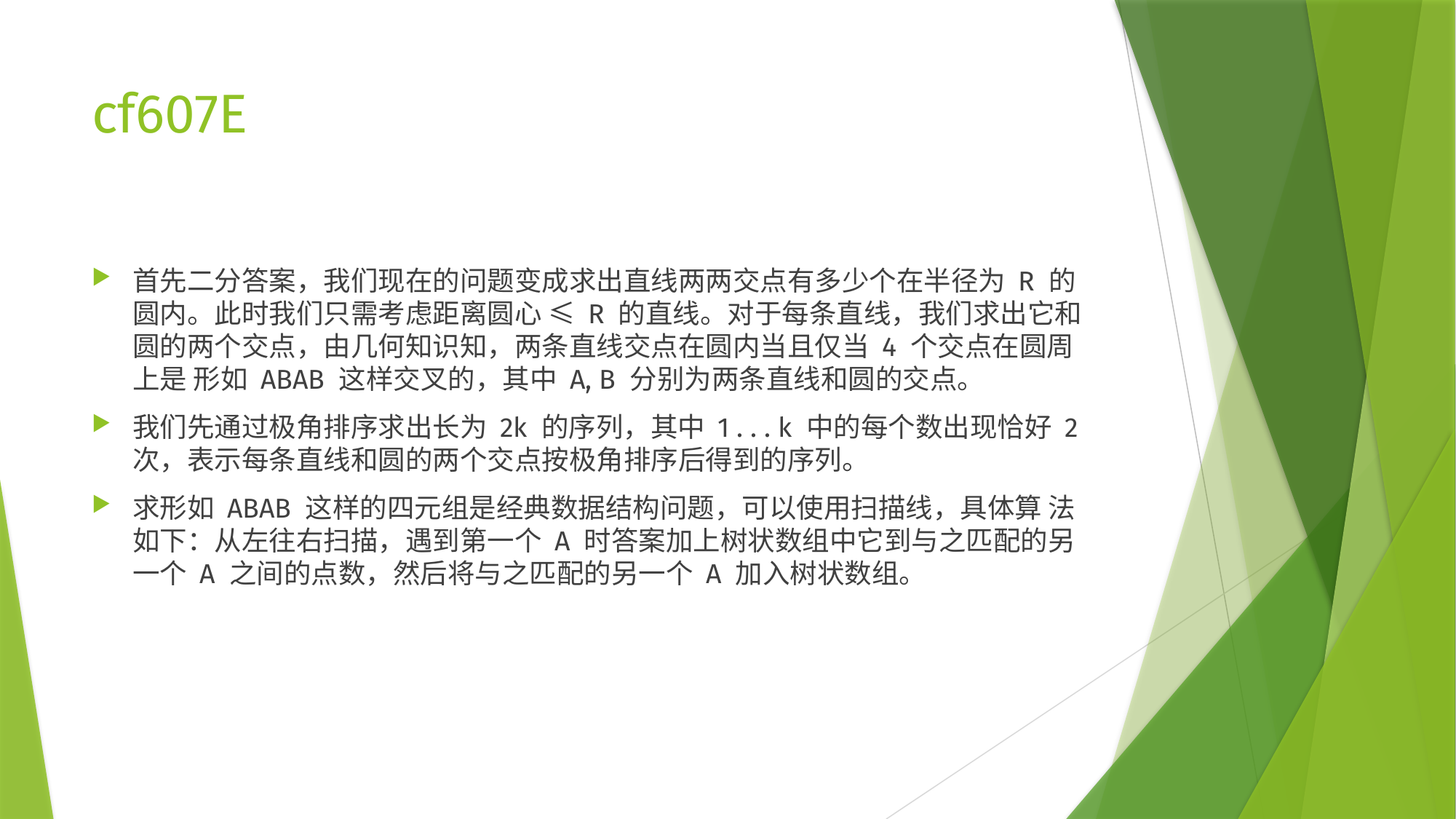

# cf607E
首先二分答案，我们现在的问题变成求出直线两两交点有多少个在半径为 R 的圆内。此时我们只需考虑距离圆心 ≤ R 的直线。对于每条直线，我们求出它和 圆的两个交点，由几何知识知，两条直线交点在圆内当且仅当 4 个交点在圆周上是 形如 ABAB 这样交叉的，其中 A, B 分别为两条直线和圆的交点。
我们先通过极角排序求出长为 2k 的序列，其中 1 . . . k 中的每个数出现恰好 2 次，表示每条直线和圆的两个交点按极角排序后得到的序列。
求形如 ABAB 这样的四元组是经典数据结构问题，可以使用扫描线，具体算 法如下：从左往右扫描，遇到第一个 A 时答案加上树状数组中它到与之匹配的另 一个 A 之间的点数，然后将与之匹配的另一个 A 加入树状数组。